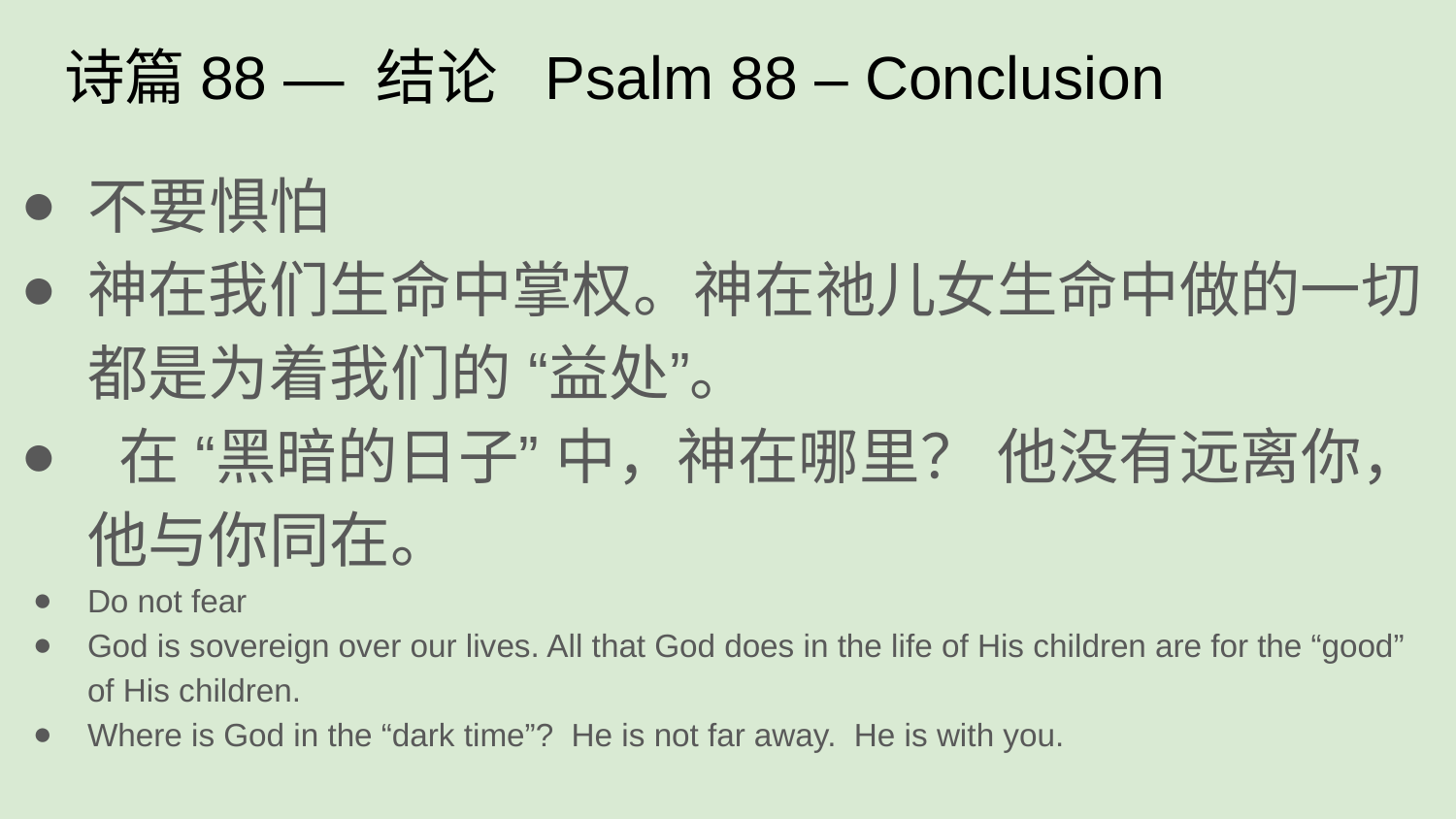

# 诗篇88 — 结论  Psalm 88 – Conclusion
不要惧怕
神在我们生命中掌权。神在祂儿女生命中做的一切都是为着我们的 “益处”。
 在 “黑暗的日子” 中，神在哪里？ 他没有远离你，他与你同在。
Do not fear
God is sovereign over our lives. All that God does in the life of His children are for the “good” of His children.
Where is God in the “dark time”?  He is not far away.  He is with you.